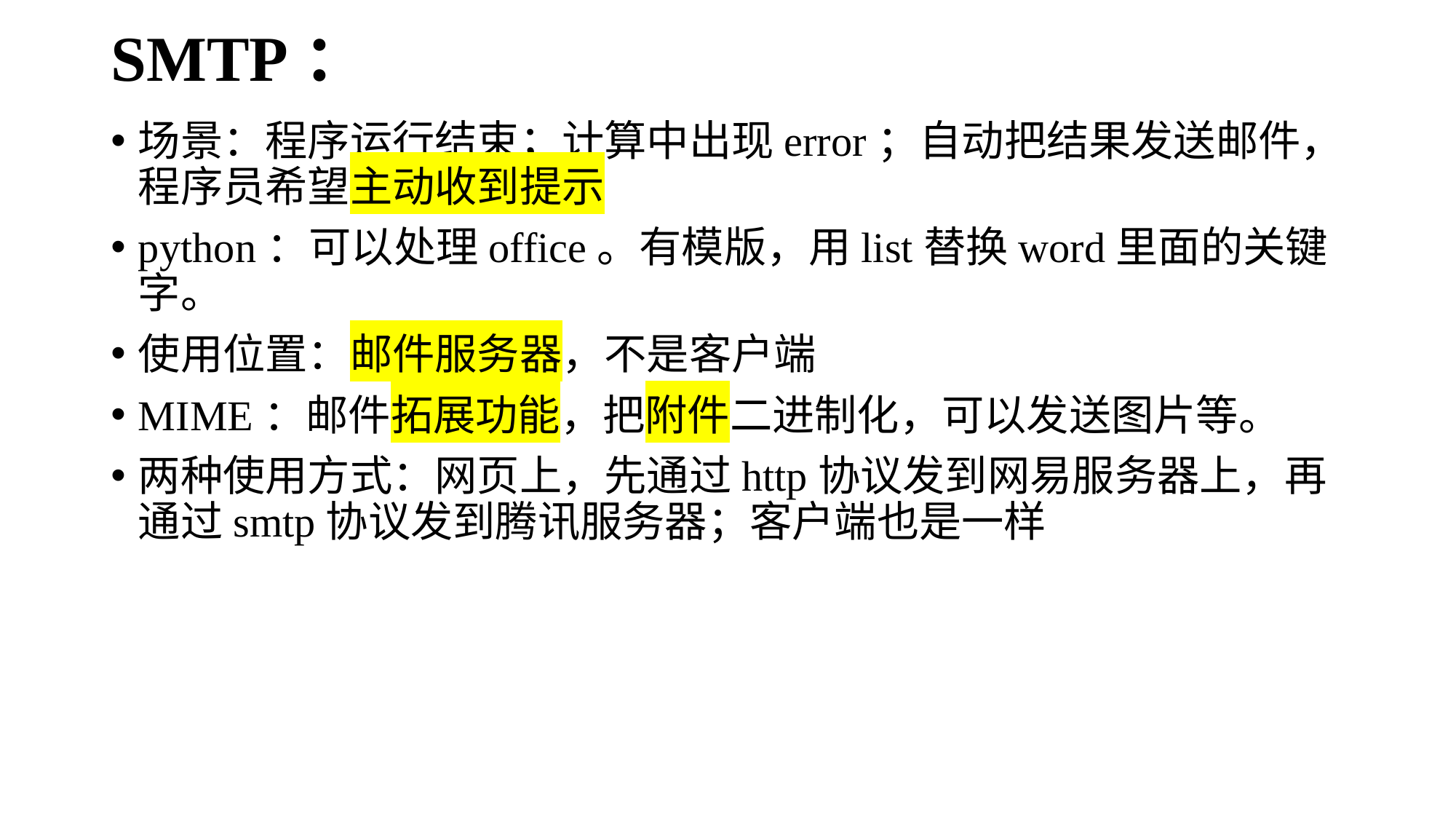

# SMTP：
场景：程序运行结束；计算中出现error；自动把结果发送邮件，程序员希望主动收到提示
python：可以处理office。有模版，用list替换word里面的关键字。
使用位置：邮件服务器，不是客户端
MIME：邮件拓展功能，把附件二进制化，可以发送图片等。
两种使用方式：网页上，先通过http协议发到网易服务器上，再通过smtp协议发到腾讯服务器；客户端也是一样